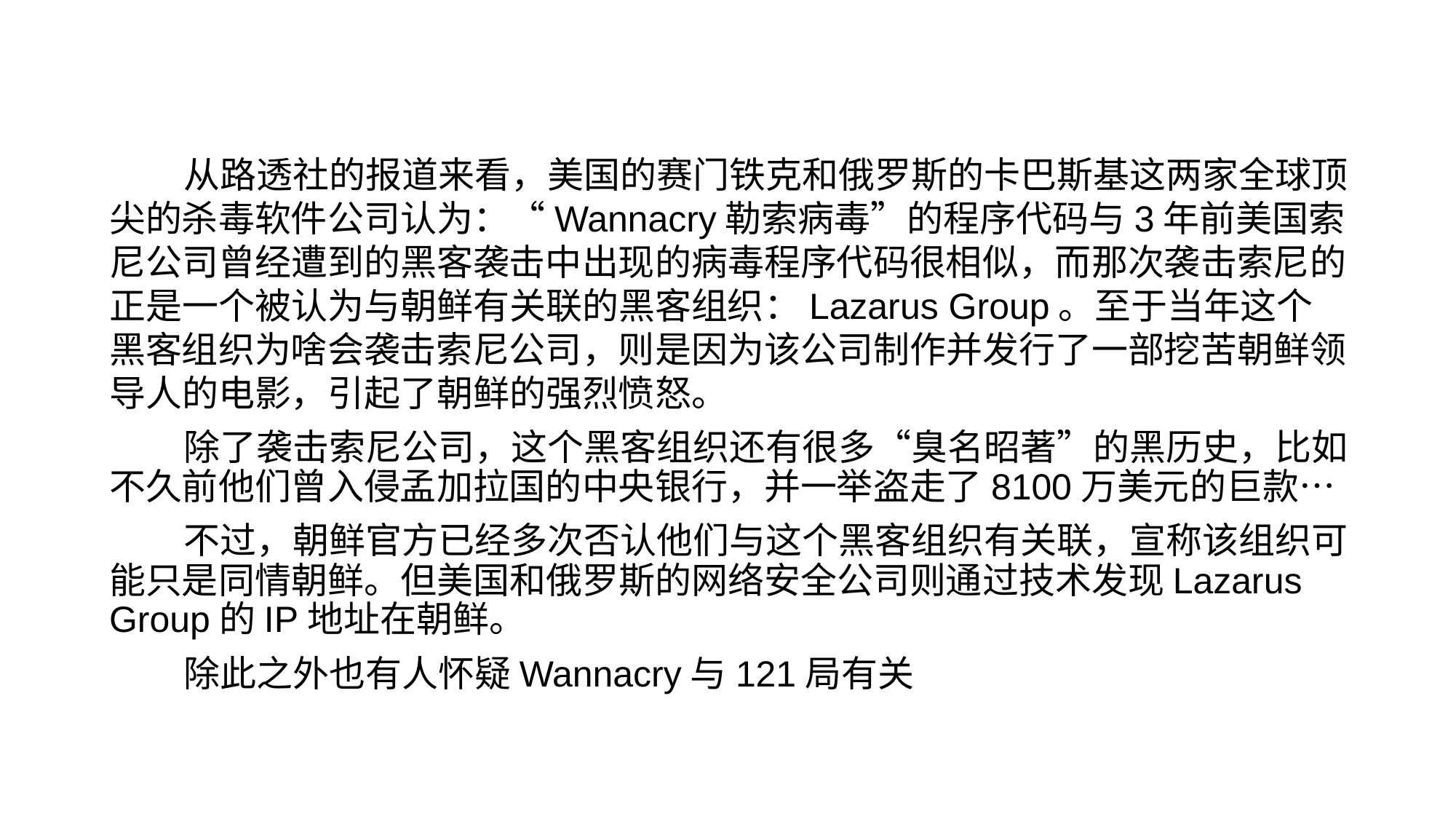

#
        从路透社的报道来看，美国的赛门铁克和俄罗斯的卡巴斯基这两家全球顶尖的杀毒软件公司认为：“Wannacry勒索病毒”的程序代码与3年前美国索尼公司曾经遭到的黑客袭击中出现的病毒程序代码很相似，而那次袭击索尼的正是一个被认为与朝鲜有关联的黑客组织：Lazarus Group。至于当年这个黑客组织为啥会袭击索尼公司，则是因为该公司制作并发行了一部挖苦朝鲜领导人的电影，引起了朝鲜的强烈愤怒。
        除了袭击索尼公司，这个黑客组织还有很多“臭名昭著”的黑历史，比如不久前他们曾入侵孟加拉国的中央银行，并一举盗走了8100万美元的巨款…
        不过，朝鲜官方已经多次否认他们与这个黑客组织有关联，宣称该组织可能只是同情朝鲜。但美国和俄罗斯的网络安全公司则通过技术发现Lazarus Group的IP地址在朝鲜。
        除此之外也有人怀疑Wannacry与121局有关